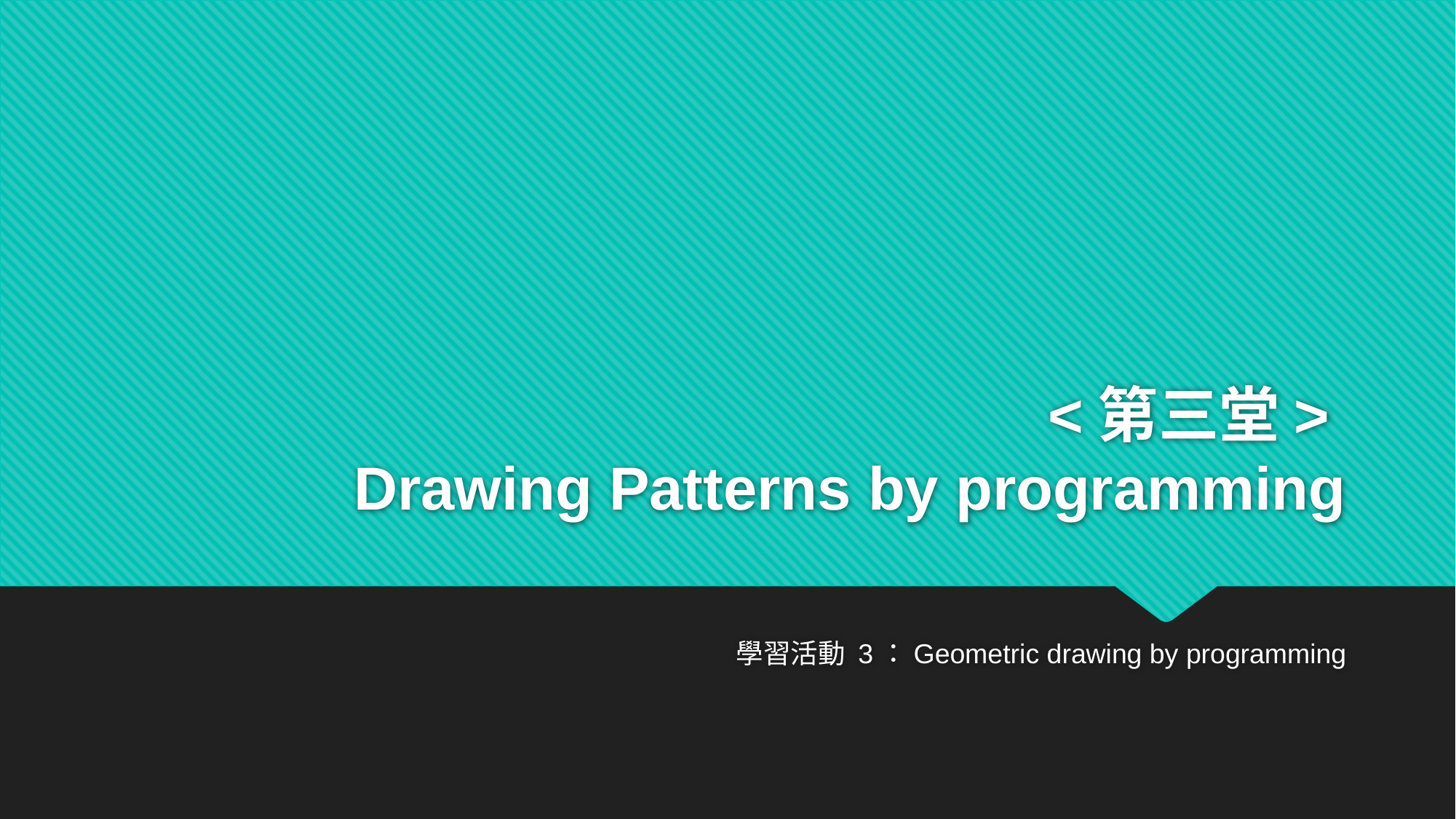

# <第三堂> Drawing Patterns by programming
學習活動 3：Geometric drawing by programming